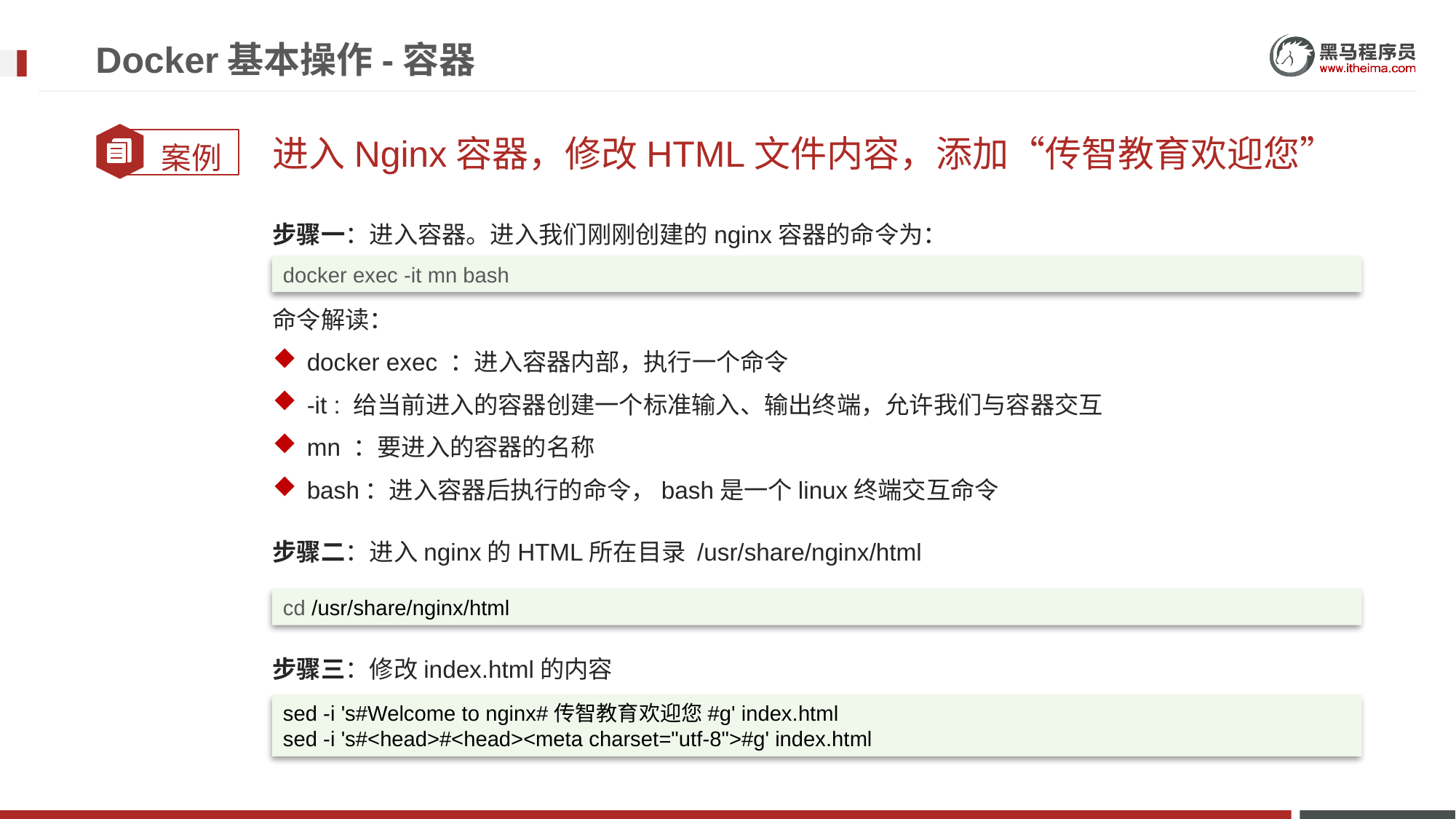

# Docker基本操作-容器
进入Nginx容器，修改HTML文件内容，添加“传智教育欢迎您”
步骤一：进入容器。进入我们刚刚创建的nginx容器的命令为：

命令解读：
docker exec ：进入容器内部，执行一个命令
-it : 给当前进入的容器创建一个标准输入、输出终端，允许我们与容器交互
mn ：要进入的容器的名称
bash：进入容器后执行的命令，bash是一个linux终端交互命令
docker exec -it mn bash
步骤二：进入nginx的HTML所在目录 /usr/share/nginx/html

cd /usr/share/nginx/html
步骤三：修改index.html的内容

sed -i 's#Welcome to nginx#传智教育欢迎您#g' index.html
sed -i 's#<head>#<head><meta charset="utf-8">#g' index.html